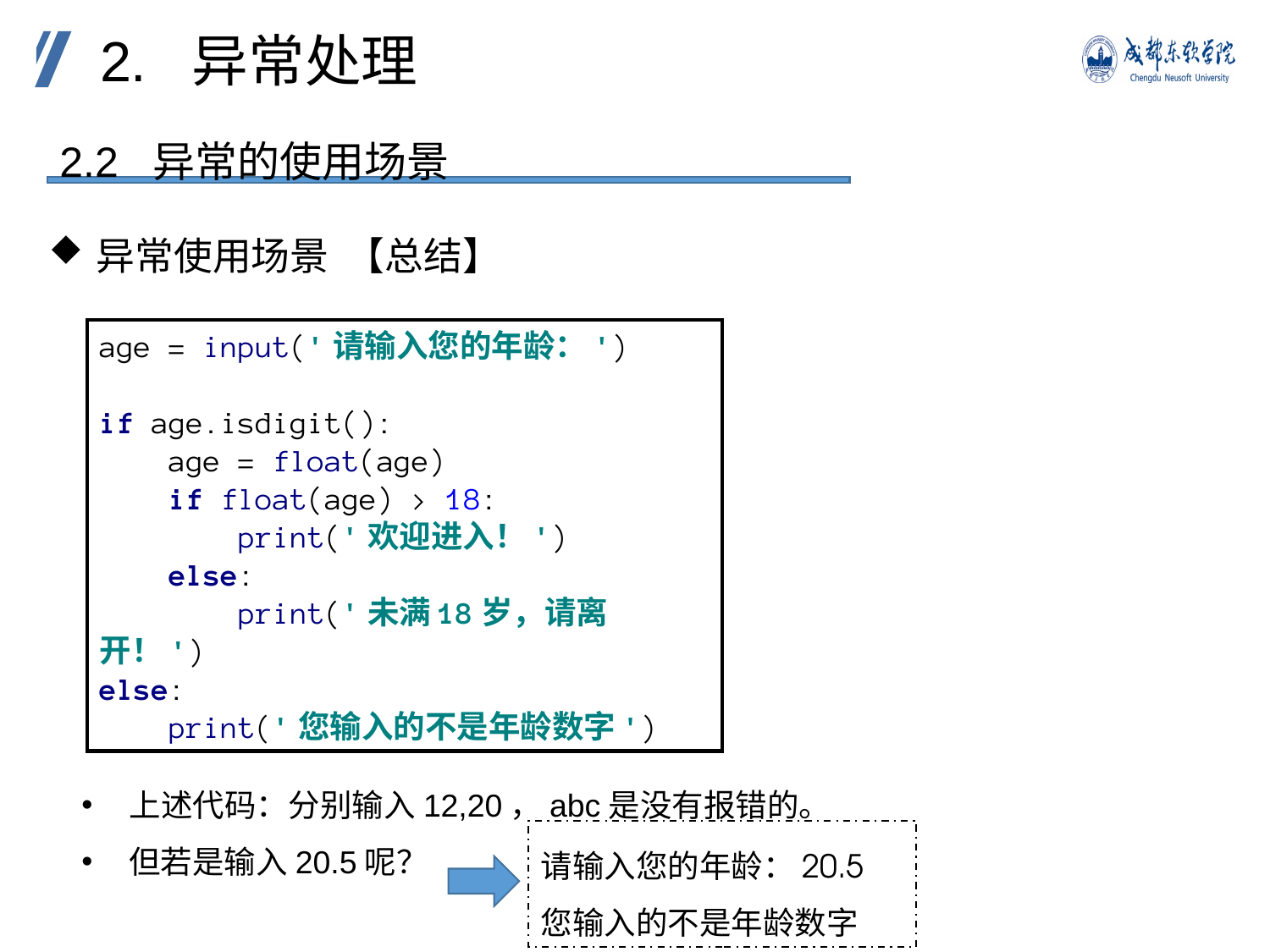

2.  异常处理
2.2  异常的使用场景

异常使用场景  【总结】

age = input('请输入您的年龄：')
if age.isdigit():
    age = float(age)
    if float(age) > 18:
        print('欢迎进入！')
    else:
        print('未满18岁，请离开！')
else:
    print('您输入的不是年龄数字')
上述代码：分别输入12,20，abc是没有报错的。
但若是输入20.5呢？
请输入您的年龄：20.5
您输入的不是年龄数字